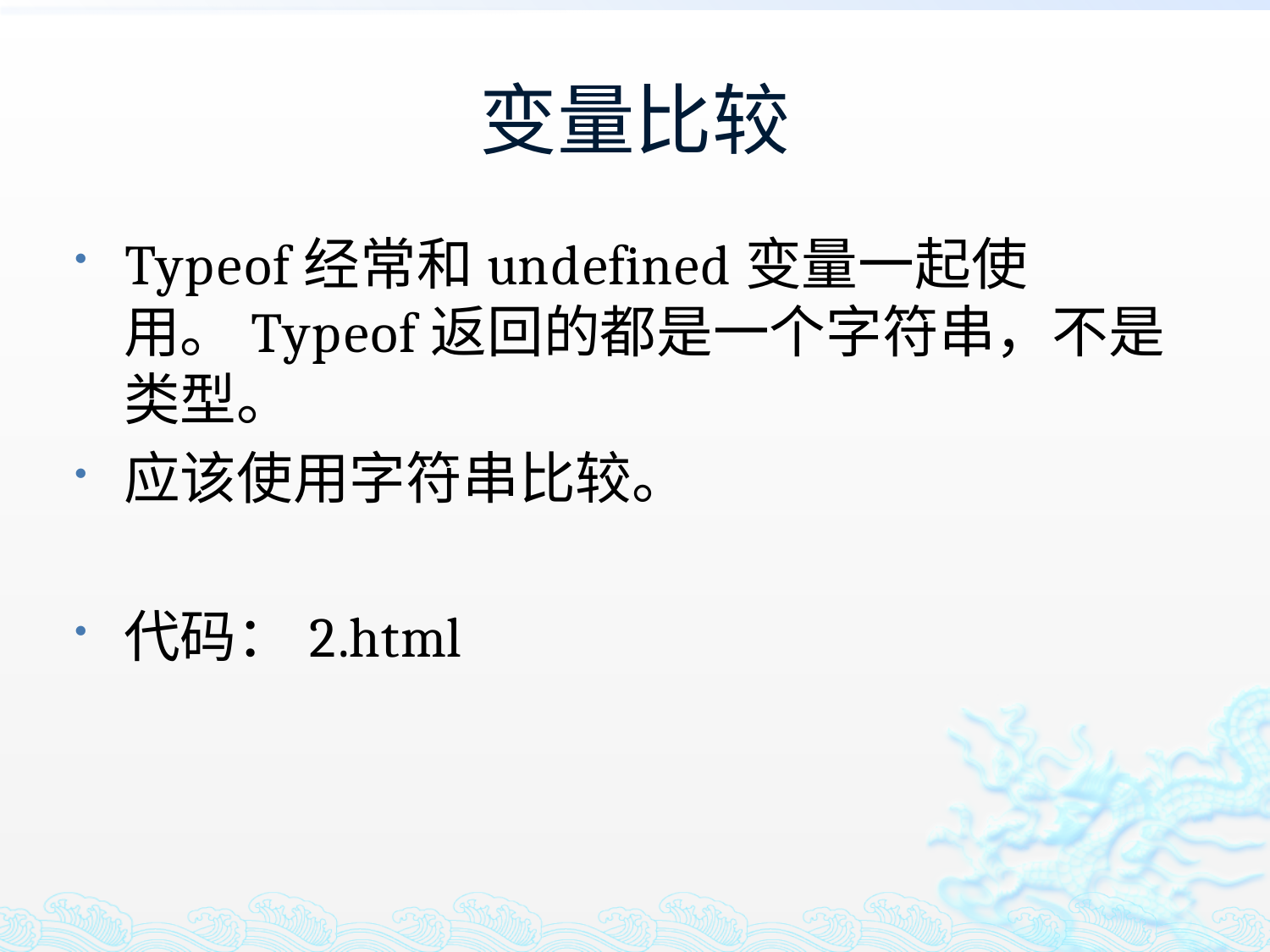

# 变量比较
Typeof经常和undefined变量一起使用。Typeof返回的都是一个字符串，不是类型。
应该使用字符串比较。

代码：2.html